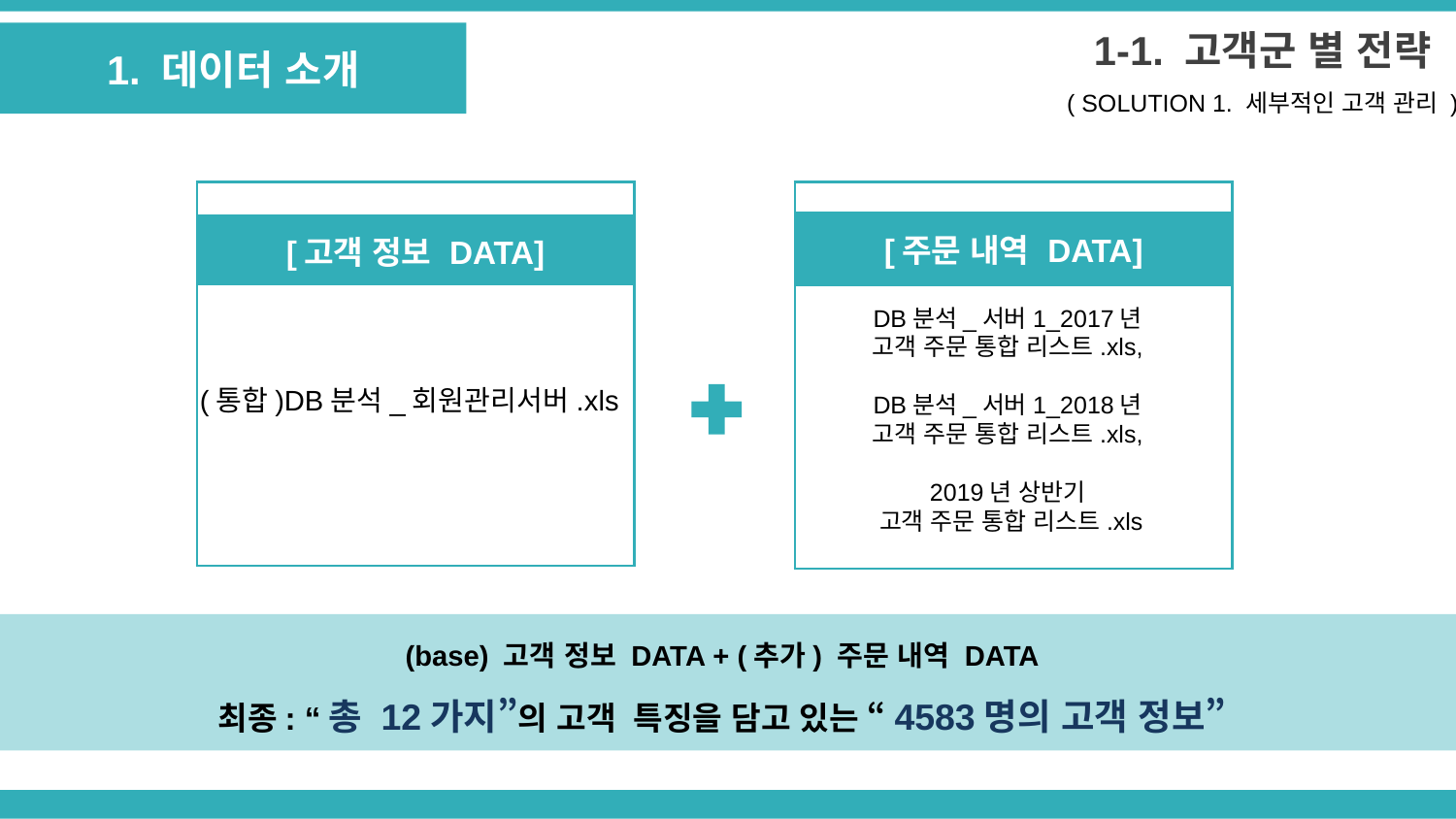

1-1. 고객군 별 전략
1. 데이터 소개
( SOLUTION 1. 세부적인 고객 관리 )
|  |  |  |
| --- | --- | --- |
| [주문 내역 DATA] |  |  |
|  |  |  |
|  |  |  |
|  |  |  |
|  |  |  |
|  |  |  |
|  |  |  |
| --- | --- | --- |
| [고객 정보 DATA] |  |  |
|  |  |  |
|  |  |  |
|  |  |  |
|  |  |  |
|  |  |  |

DB분석_서버1_2017년
고객 주문 통합 리스트.xls,

DB분석_서버1_2018년
고객 주문 통합 리스트.xls,

2019년 상반기
고객 주문 통합 리스트.xls

(통합)DB분석_회원관리서버.xls

(base) 고객 정보 DATA + (추가) 주문 내역 DATA
최종: “총 12가지”의 고객  특징을 담고 있는 “4583명의 고객 정보”